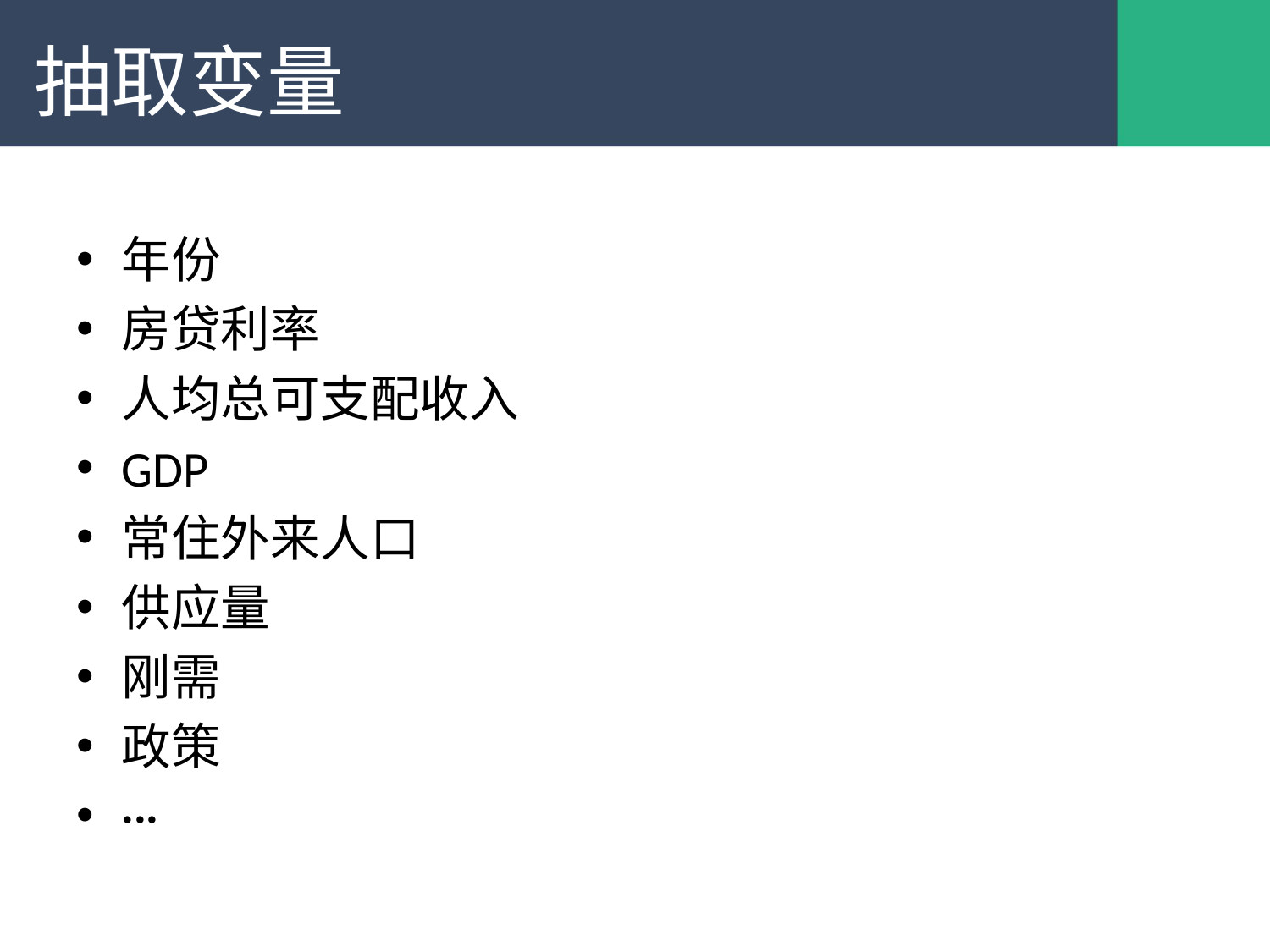

# 抽取变量
年份
房贷利率
人均总可支配收入
GDP
常住外来人口
供应量
刚需
政策
···